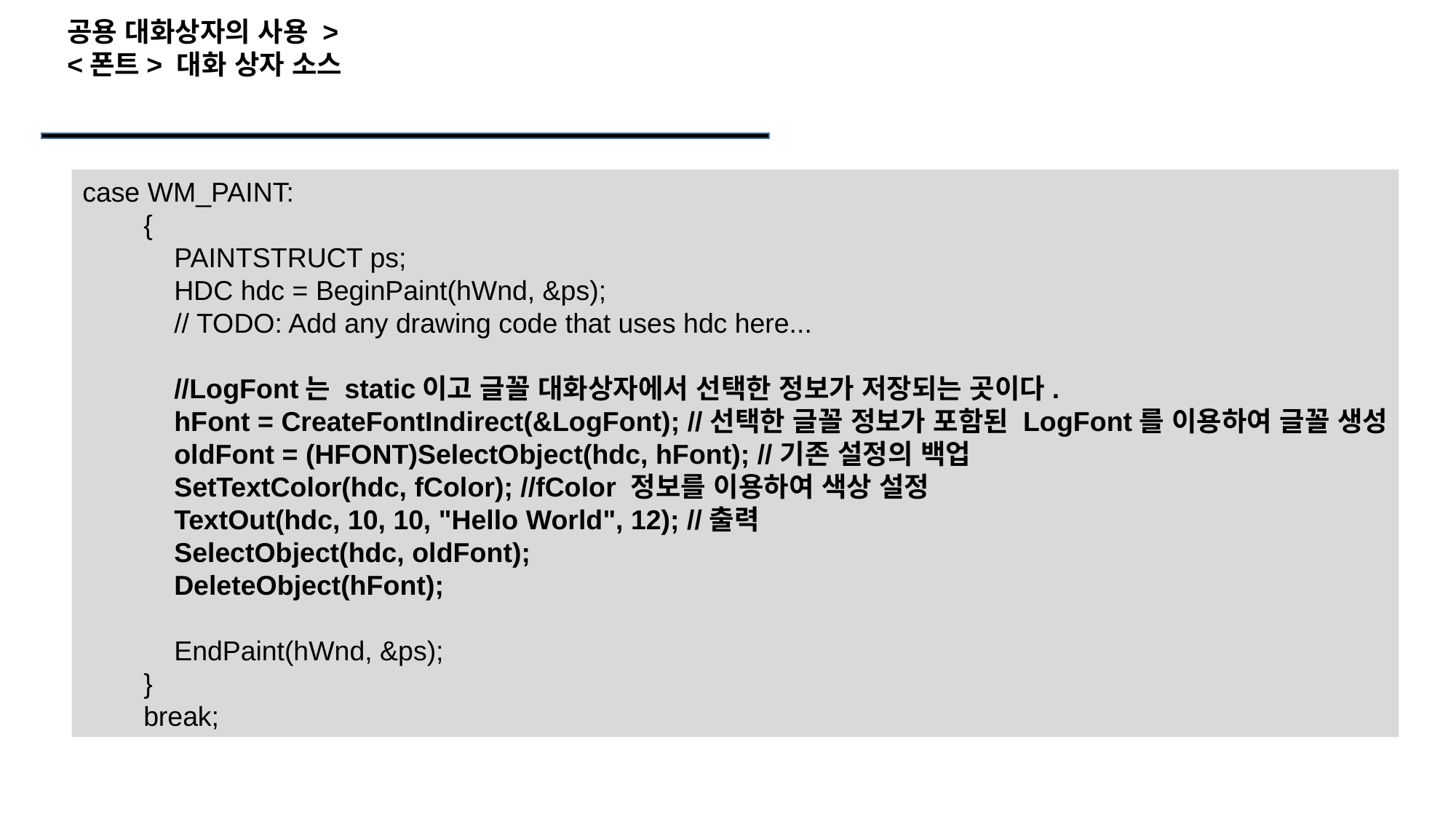

공용 대화상자의 사용 >
<폰트> 대화 상자 소스

case WM_PAINT:
        {
            PAINTSTRUCT ps;
            HDC hdc = BeginPaint(hWnd, &ps);
            // TODO: Add any drawing code that uses hdc here...

            //LogFont는 static이고 글꼴 대화상자에서 선택한 정보가 저장되는 곳이다.
            hFont = CreateFontIndirect(&LogFont); //선택한 글꼴 정보가 포함된 LogFont를 이용하여 글꼴 생성
            oldFont = (HFONT)SelectObject(hdc, hFont); //기존 설정의 백업
            SetTextColor(hdc, fColor); //fColor 정보를 이용하여 색상 설정
            TextOut(hdc, 10, 10, "Hello World", 12); //출력
            SelectObject(hdc, oldFont);
            DeleteObject(hFont);

            EndPaint(hWnd, &ps);
        }
        break;